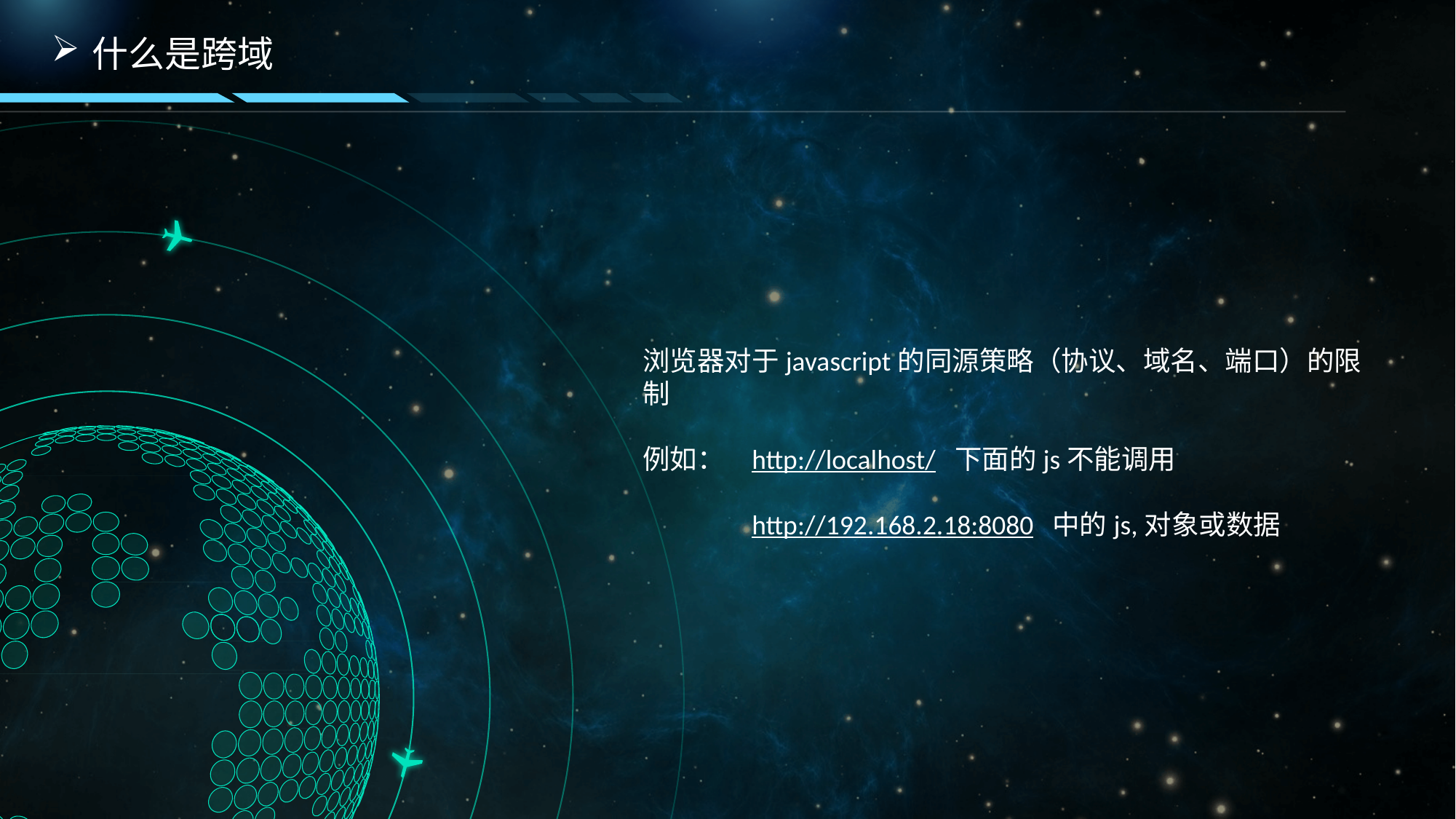

什么是跨域

浏览器对于javascript的同源策略（协议、域名、端口）的限制

例如：	http://localhost/  下面的js不能调用

	http://192.168.2.18:8080  中的js,对象或数据